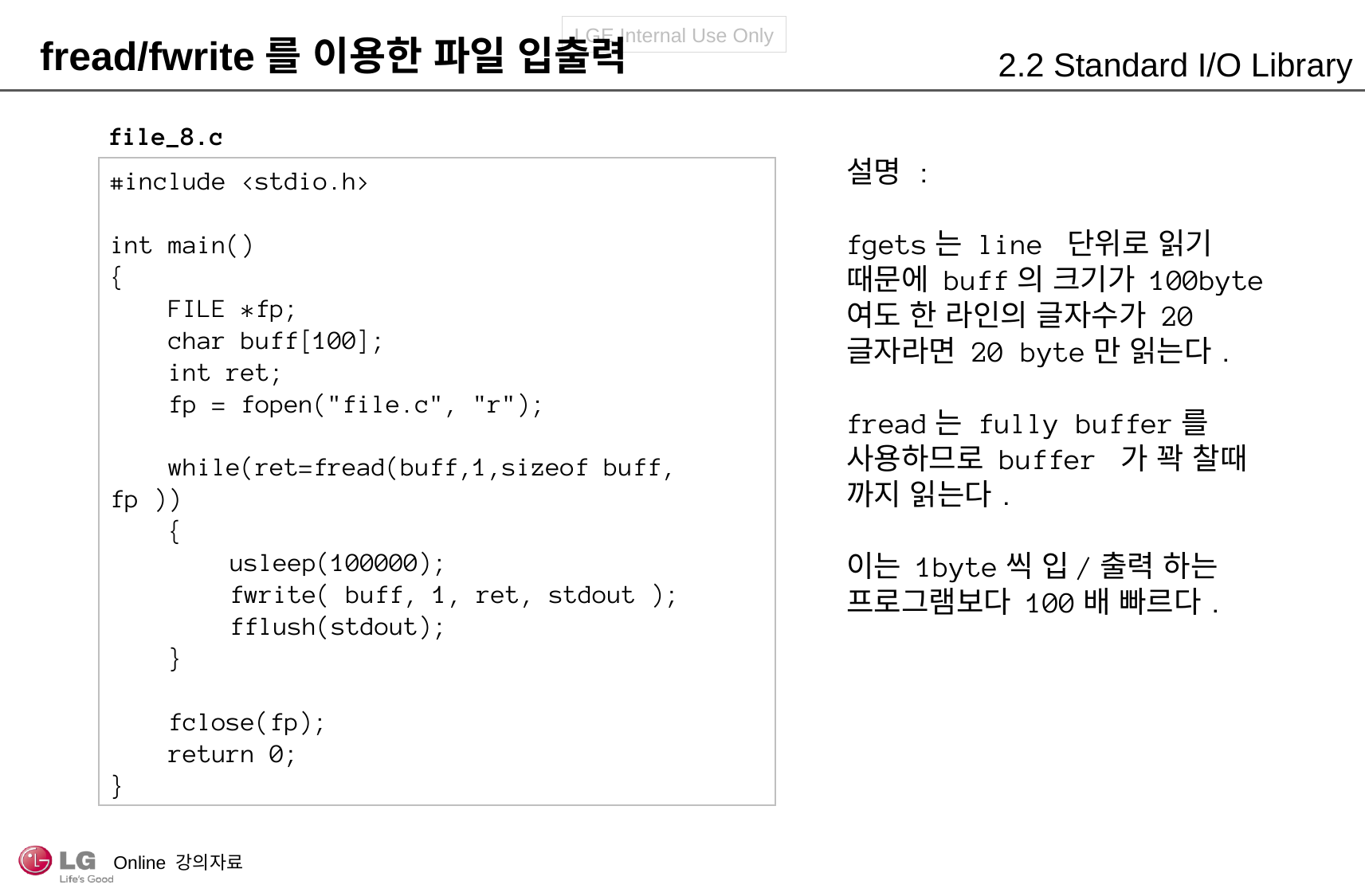

fread/fwrite를 이용한 파일 입출력
2.2 Standard I/O Library

file_8.c
설명 :

fgets는 line 단위로 읽기
때문에 buff의 크기가 100byte
여도 한 라인의 글자수가 20
글자라면 20 byte만 읽는다.

fread는 fully buffer를
사용하므로 buffer 가 꽉 찰때
까지 읽는다.

이는 1byte씩 입/출력 하는
프로그램보다 100배 빠르다.
#include <stdio.h>

int main()
{
    FILE *fp;
    char buff[100];
    int ret;
    fp = fopen("file.c", "r");

    while(ret=fread(buff,1,sizeof buff, fp ))
    {
	usleep(100000);
	fwrite( buff, 1, ret, stdout );
	fflush(stdout);
    }

    fclose(fp);
    return 0;
}